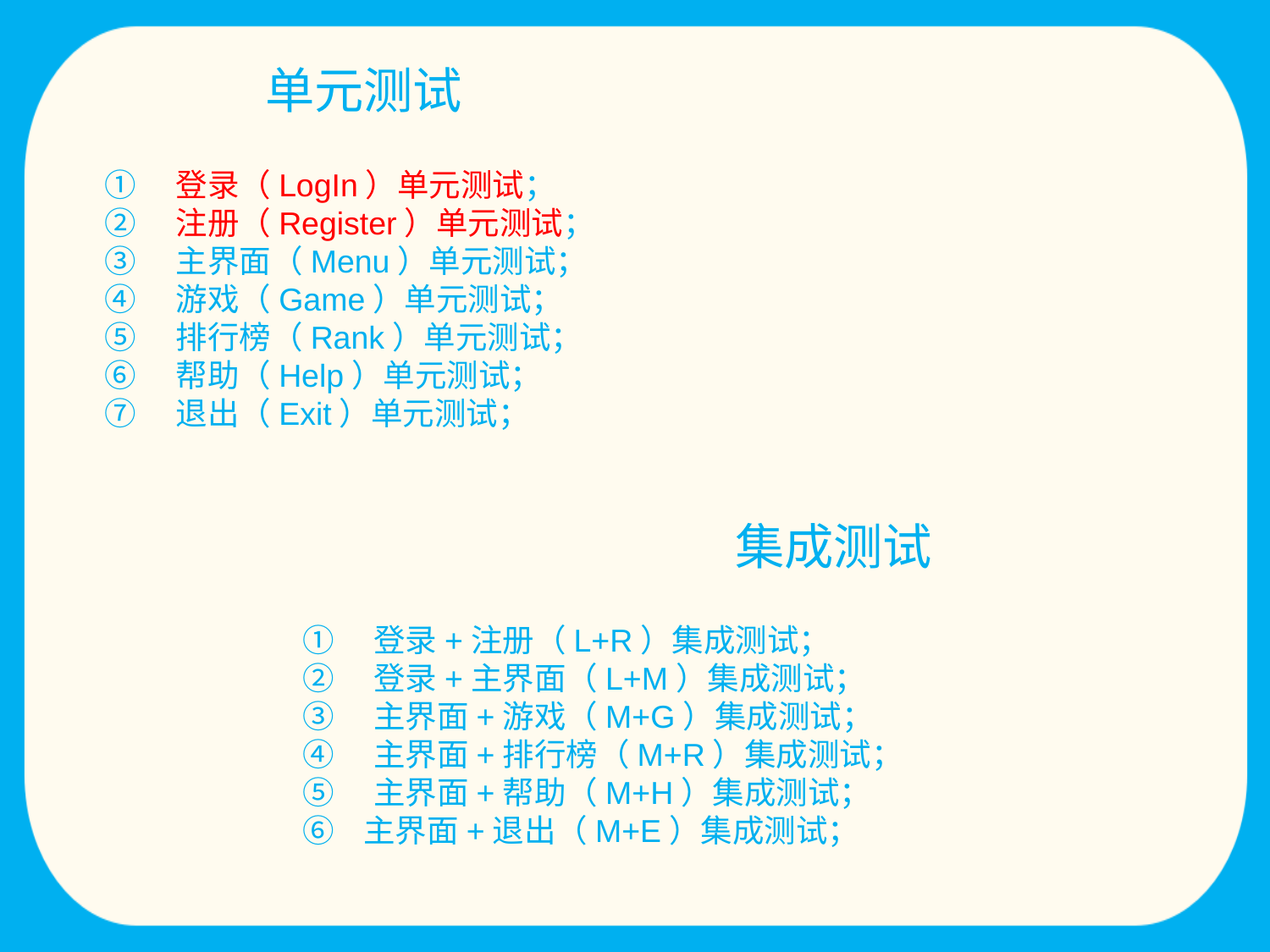

单元测试
①　登录（LogIn）单元测试；
②　注册（Register）单元测试；
③　主界面（Menu）单元测试；
④　游戏（Game）单元测试；
⑤　排行榜（Rank）单元测试；
⑥　帮助（Help）单元测试；
⑦　退出（Exit）单元测试；
集成测试
①　登录+注册（L+R）集成测试；
②　登录+主界面（L+M）集成测试；
③　主界面+游戏（M+G）集成测试；
④　主界面+排行榜（M+R）集成测试；
⑤　主界面+帮助（M+H）集成测试；
⑥   主界面+退出（M+E）集成测试；